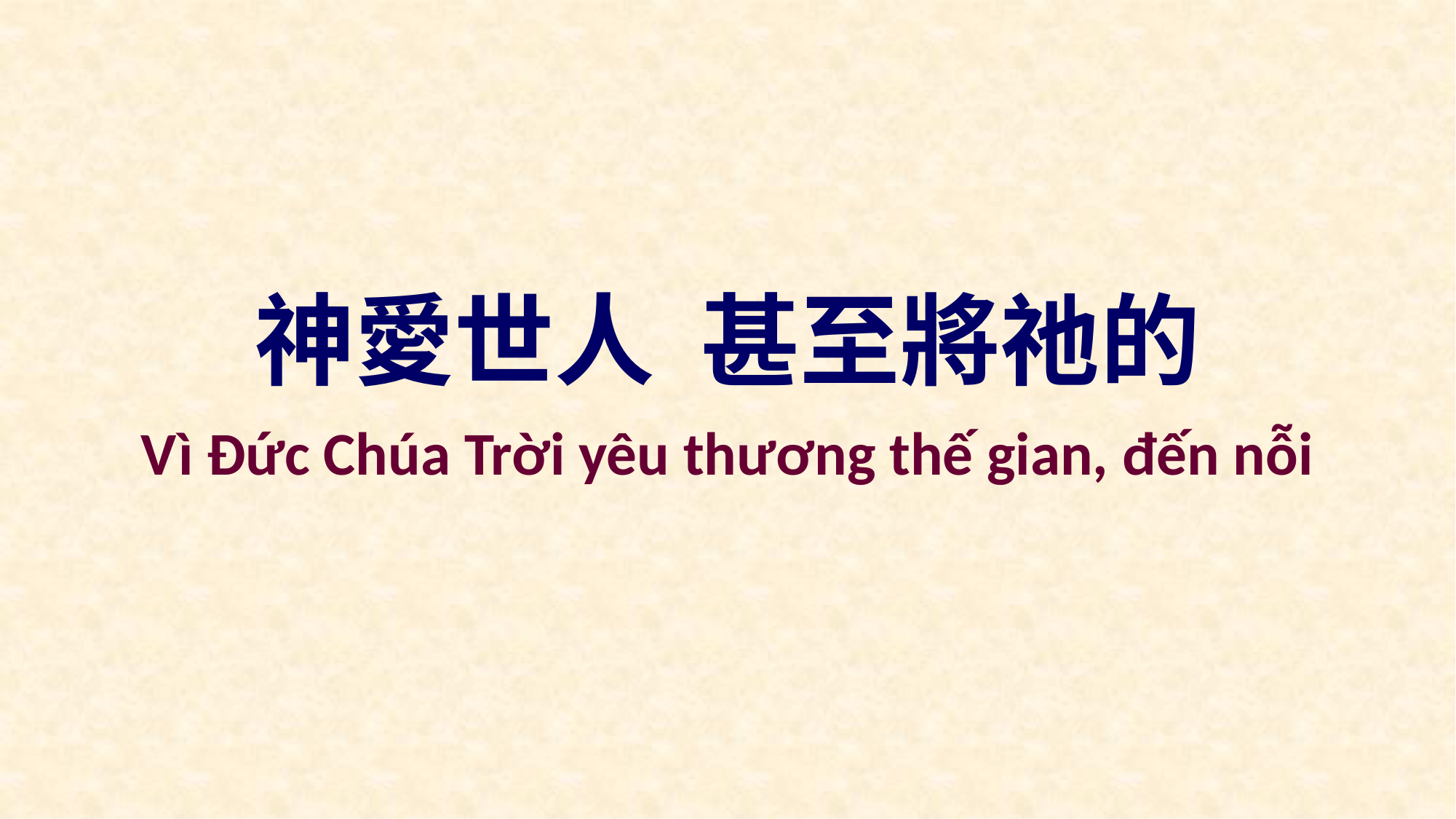

神愛世人  甚至將祂的
Vì Ðức Chúa Trời yêu thương thế gian, đến nỗi